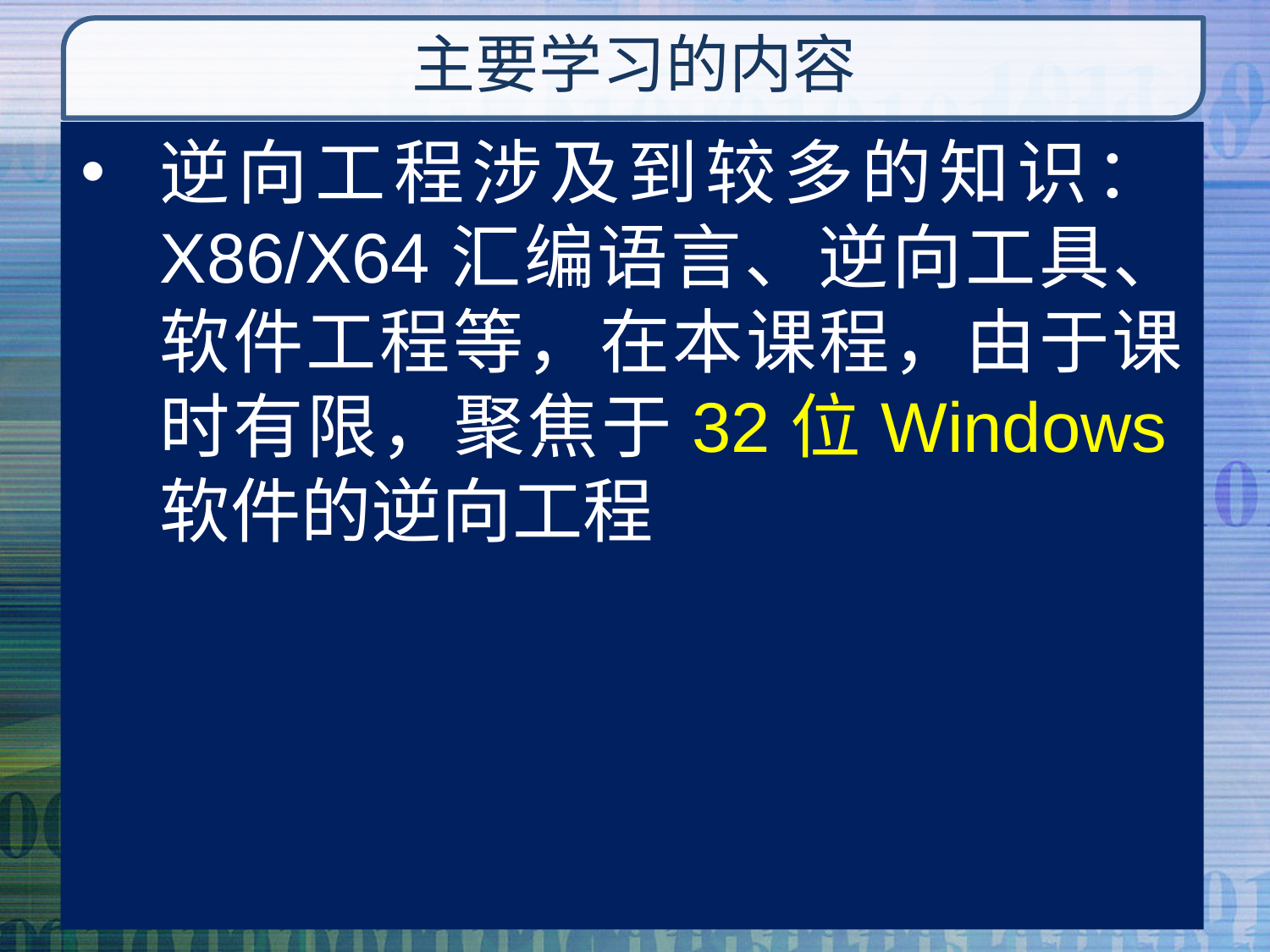

# 主要学习的内容
逆向工程涉及到较多的知识：X86/X64汇编语言、逆向工具、软件工程等，在本课程，由于课时有限，聚焦于32位Windows软件的逆向工程